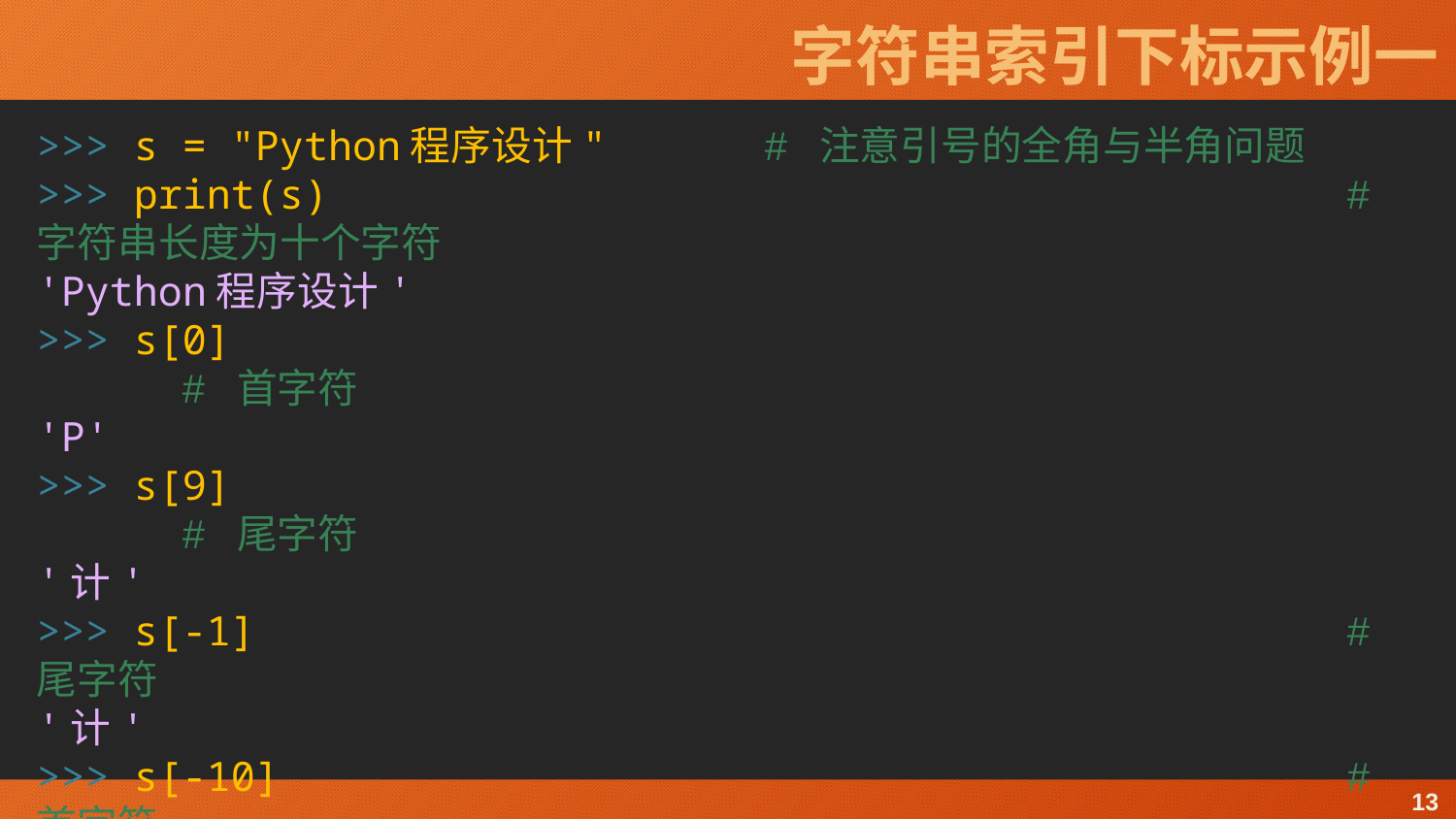

# 字符串索引下标示例一
>>> s = "Python程序设计"		#  注意引号的全角与半角问题
>>> print(s)							#  字符串长度为十个字符
'Python程序设计'
>>> s[0]									#  首字符
'P'
>>> s[9]									#  尾字符
'计'
>>> s[-1]								#  尾字符
'计'
>>> s[-10]								#  首字符
'P'
>>>
13